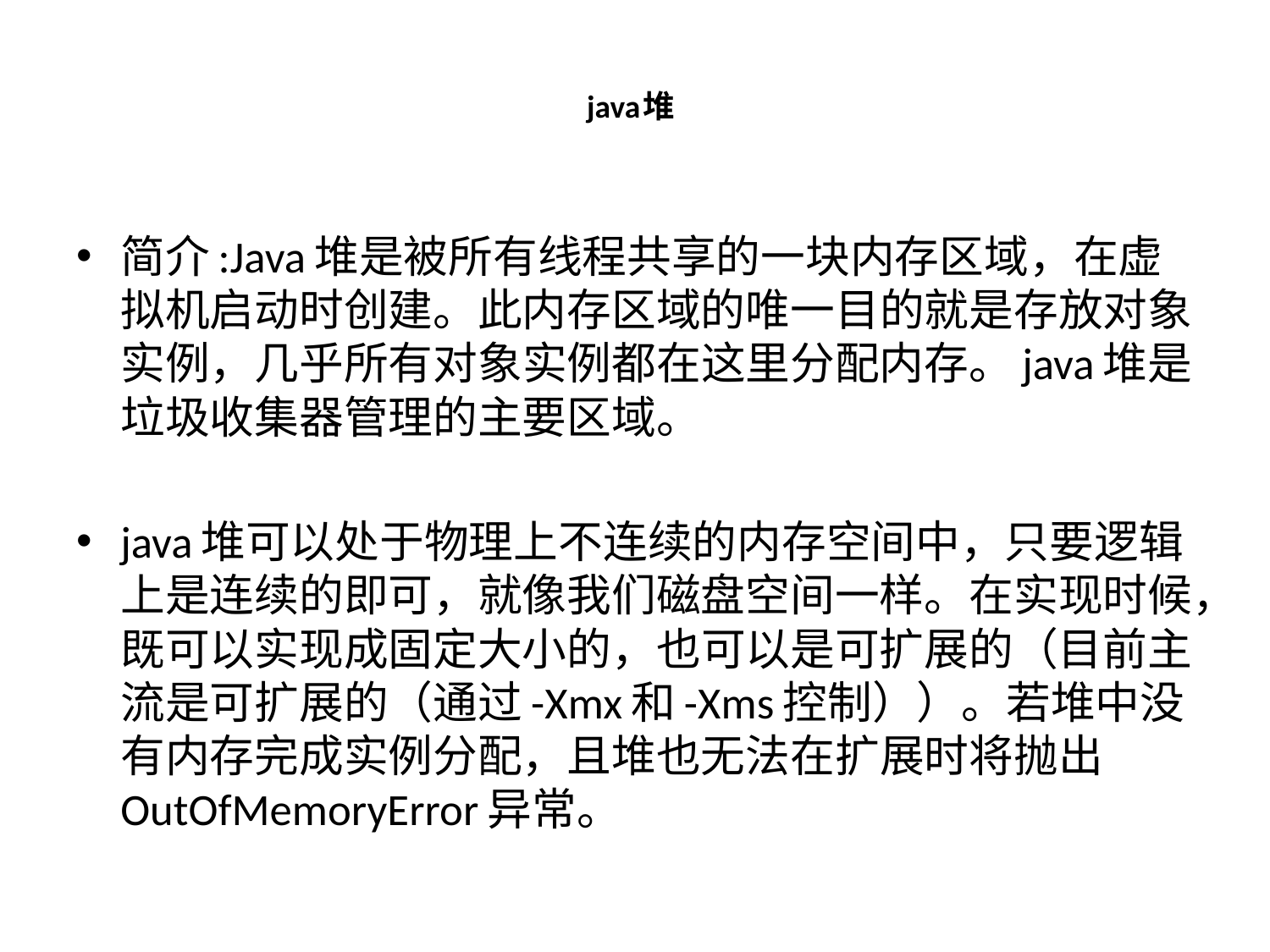

# java堆
简介:Java堆是被所有线程共享的一块内存区域，在虚拟机启动时创建。此内存区域的唯一目的就是存放对象实例，几乎所有对象实例都在这里分配内存。java堆是垃圾收集器管理的主要区域。

java堆可以处于物理上不连续的内存空间中，只要逻辑上是连续的即可，就像我们磁盘空间一样。在实现时候，既可以实现成固定大小的，也可以是可扩展的（目前主流是可扩展的（通过-Xmx和-Xms控制））。若堆中没有内存完成实例分配，且堆也无法在扩展时将抛出OutOfMemoryError异常。